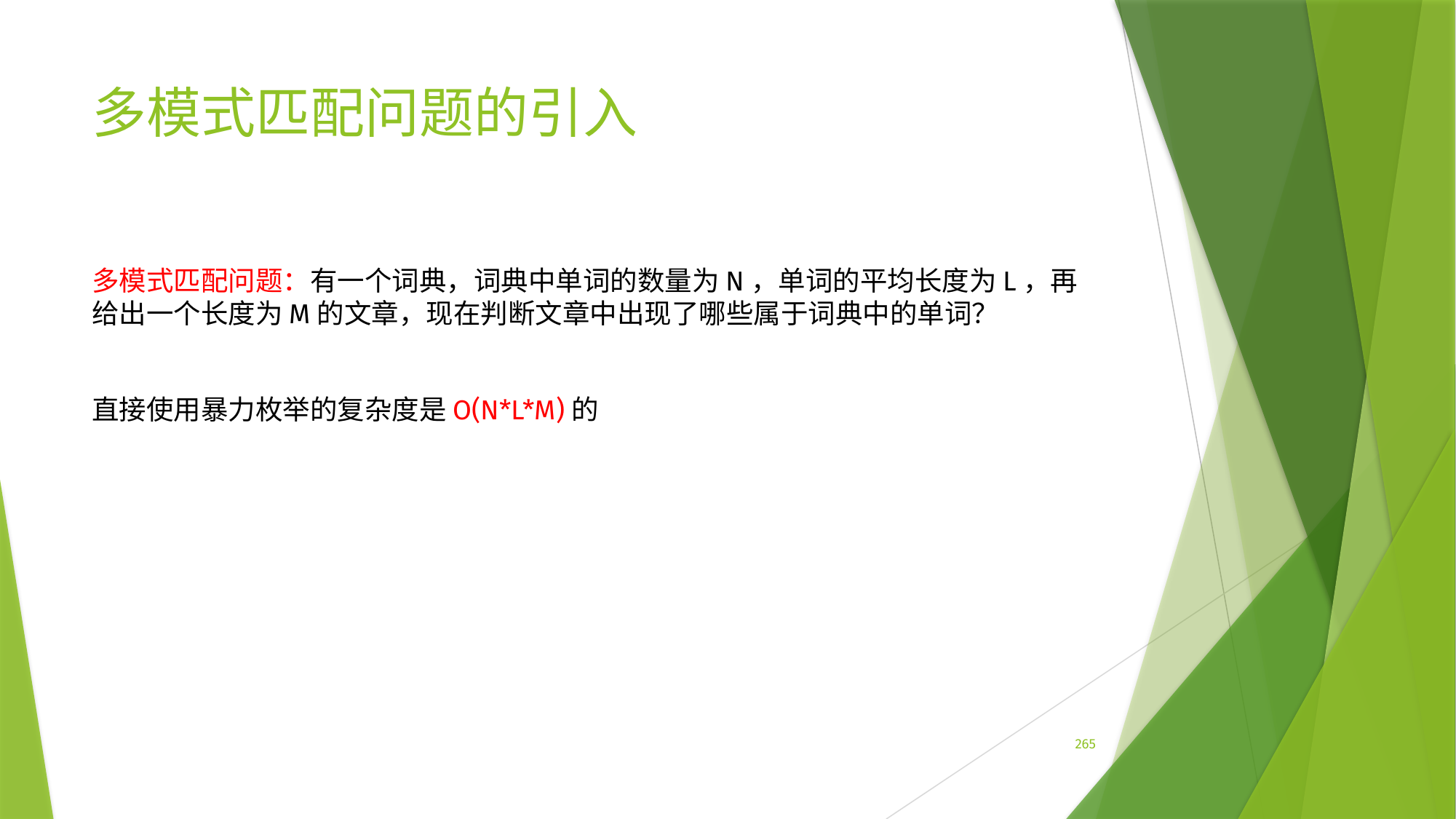

# 多模式匹配问题的引入
多模式匹配问题：有一个词典，词典中单词的数量为N，单词的平均长度为L，再给出一个长度为M的文章，现在判断文章中出现了哪些属于词典中的单词？

直接使用暴力枚举的复杂度是O(N*L*M)的
265